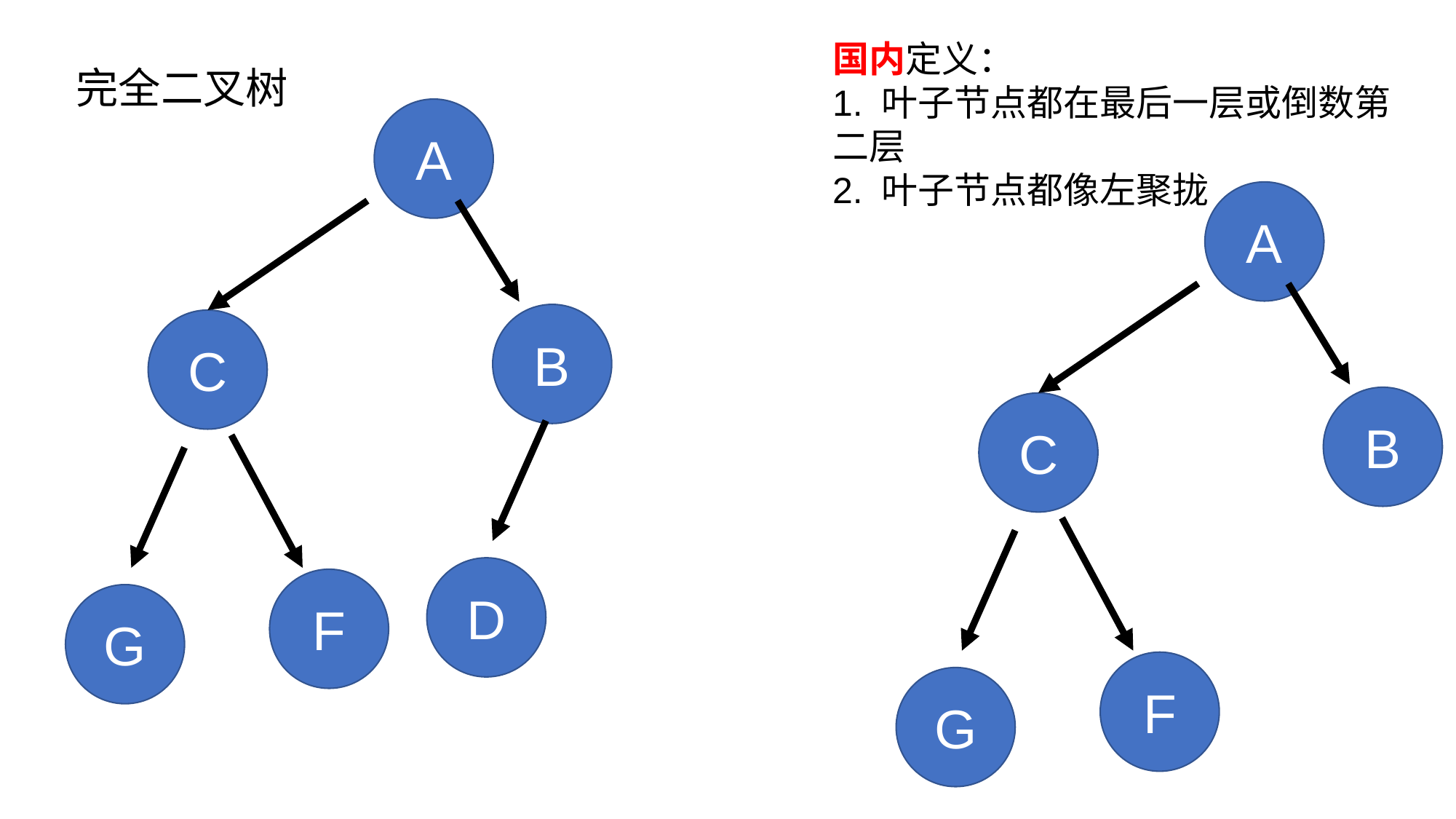

国内定义：
1. 叶子节点都在最后一层或倒数第二层
2. 叶子节点都像左聚拢
完全二叉树
A
A
B
C
B
C
D
F
G
F
G